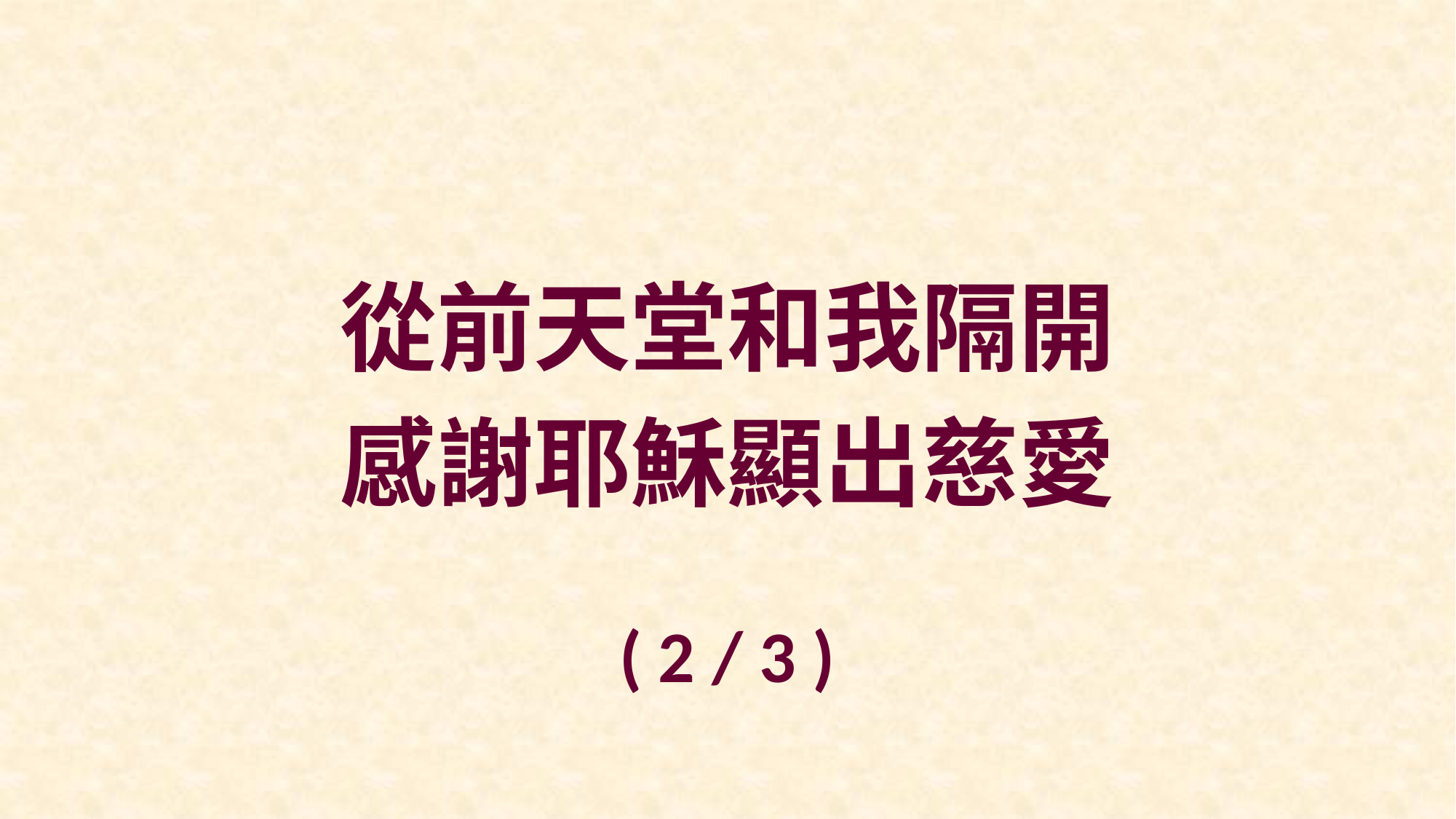

從前天堂和我隔開
感謝耶穌顯出慈愛
( 2 / 3 )